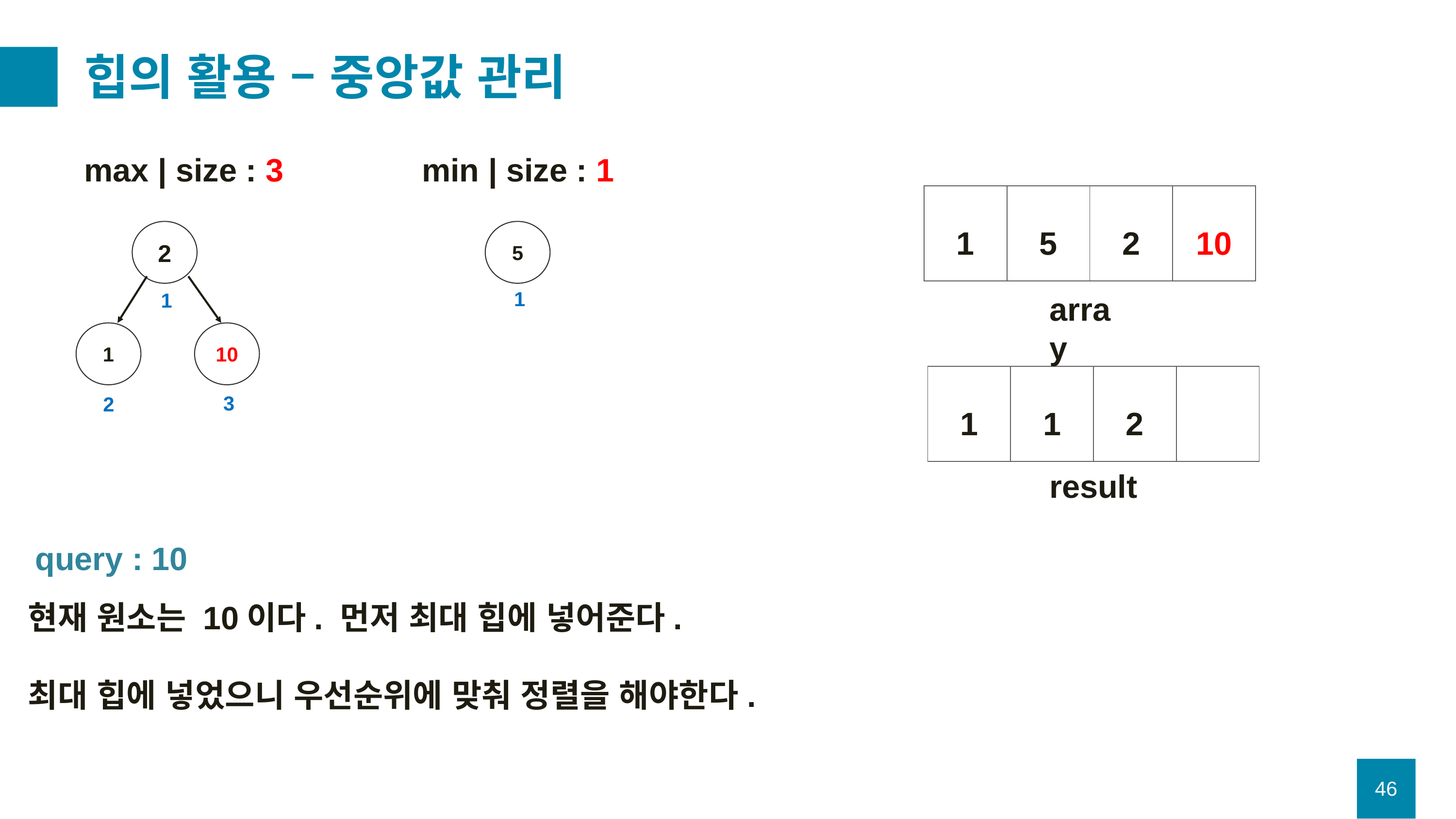

# 힙의 활용 – 중앙값 관리
min | size : 1
max | size : 3
| 1 | 5 | 2 | 10 |
| --- | --- | --- | --- |
2
5
1
1
array
1
10
| 1 | 1 | 2 |  |
| --- | --- | --- | --- |
3
2
result
query : 10
현재 원소는 10이다. 먼저 최대 힙에 넣어준다.

최대 힙에 넣었으니 우선순위에 맞춰 정렬을 해야한다.
46